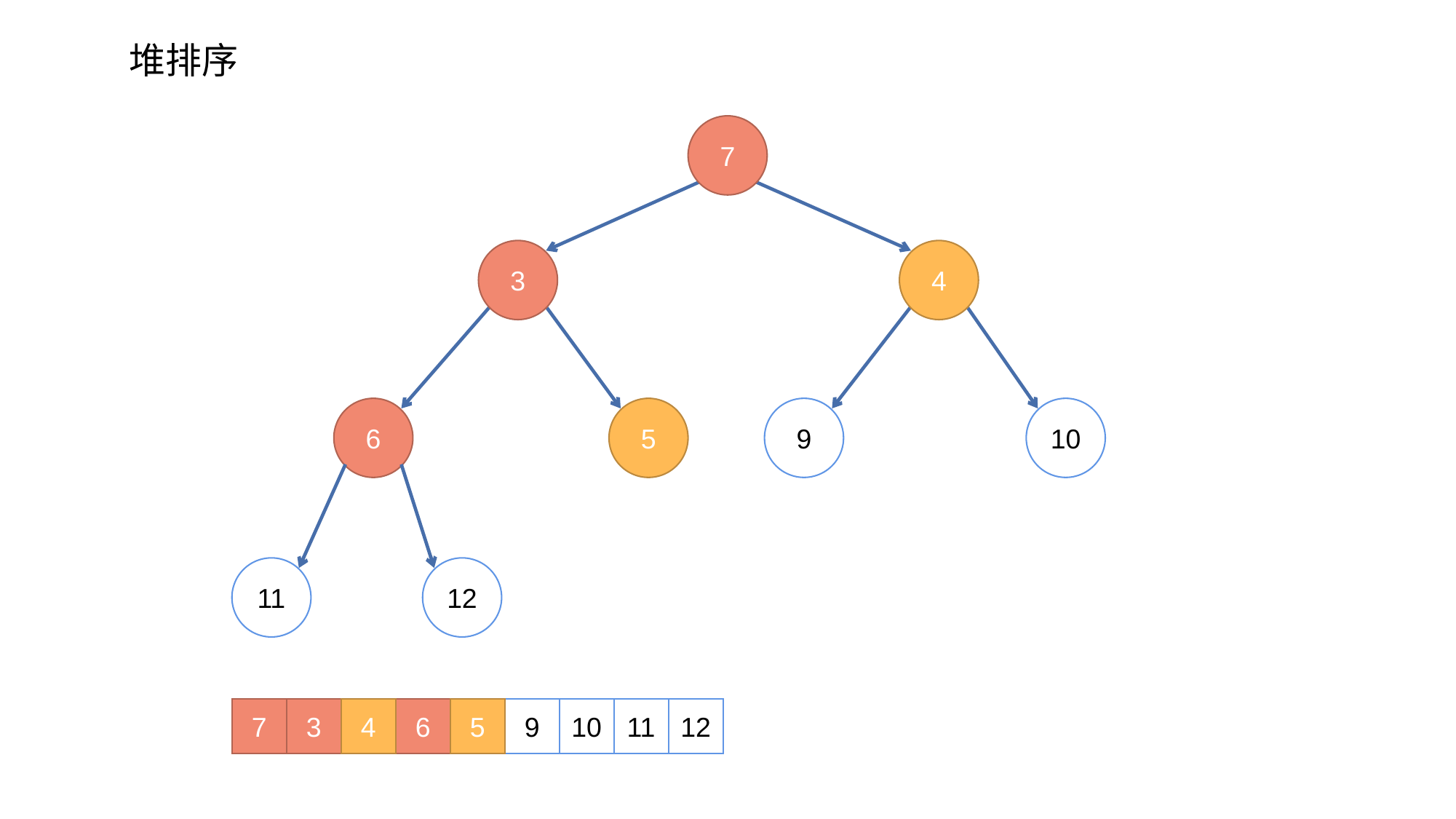

堆排序
7
3
4
6
5
9
10
11
12
7
3
4
6
5
9
10
11
12